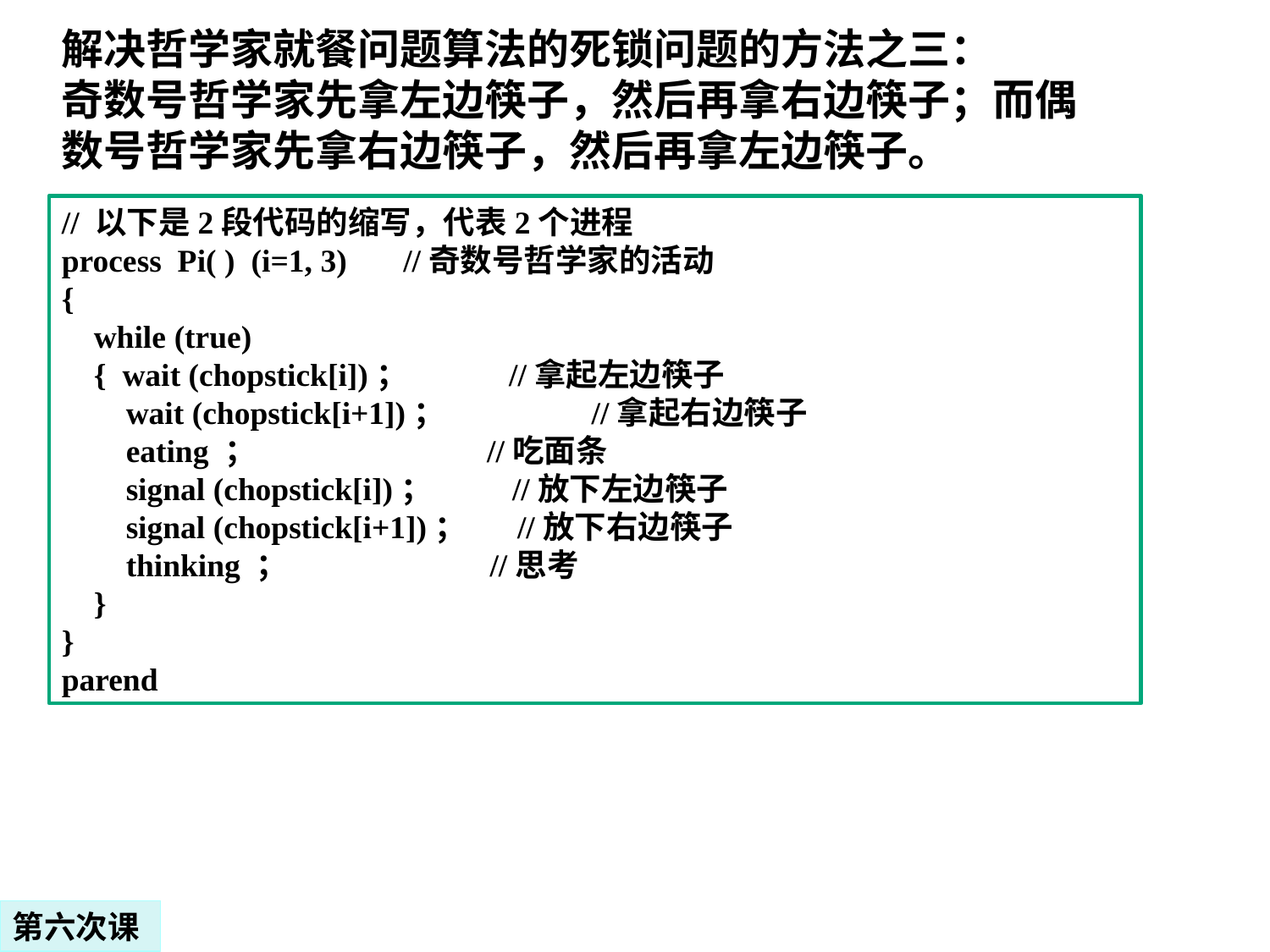

解决哲学家就餐问题算法的死锁问题的方法之三：
奇数号哲学家先拿左边筷子，然后再拿右边筷子；而偶数号哲学家先拿右边筷子，然后再拿左边筷子。
// 以下是2段代码的缩写，代表2个进程
process  Pi( )  (i=1, 3)       //奇数号哲学家的活动
{
    while (true)
    {  wait (chopstick[i])；             //拿起左边筷子
        wait (chopstick[i+1])； 	  //拿起右边筷子
        eating ；                               //吃面条
        signal (chopstick[i])；          //放下左边筷子
        signal (chopstick[i+1])；      //放下右边筷子
        thinking ；                           //思考
    }
}
parend
第六次课